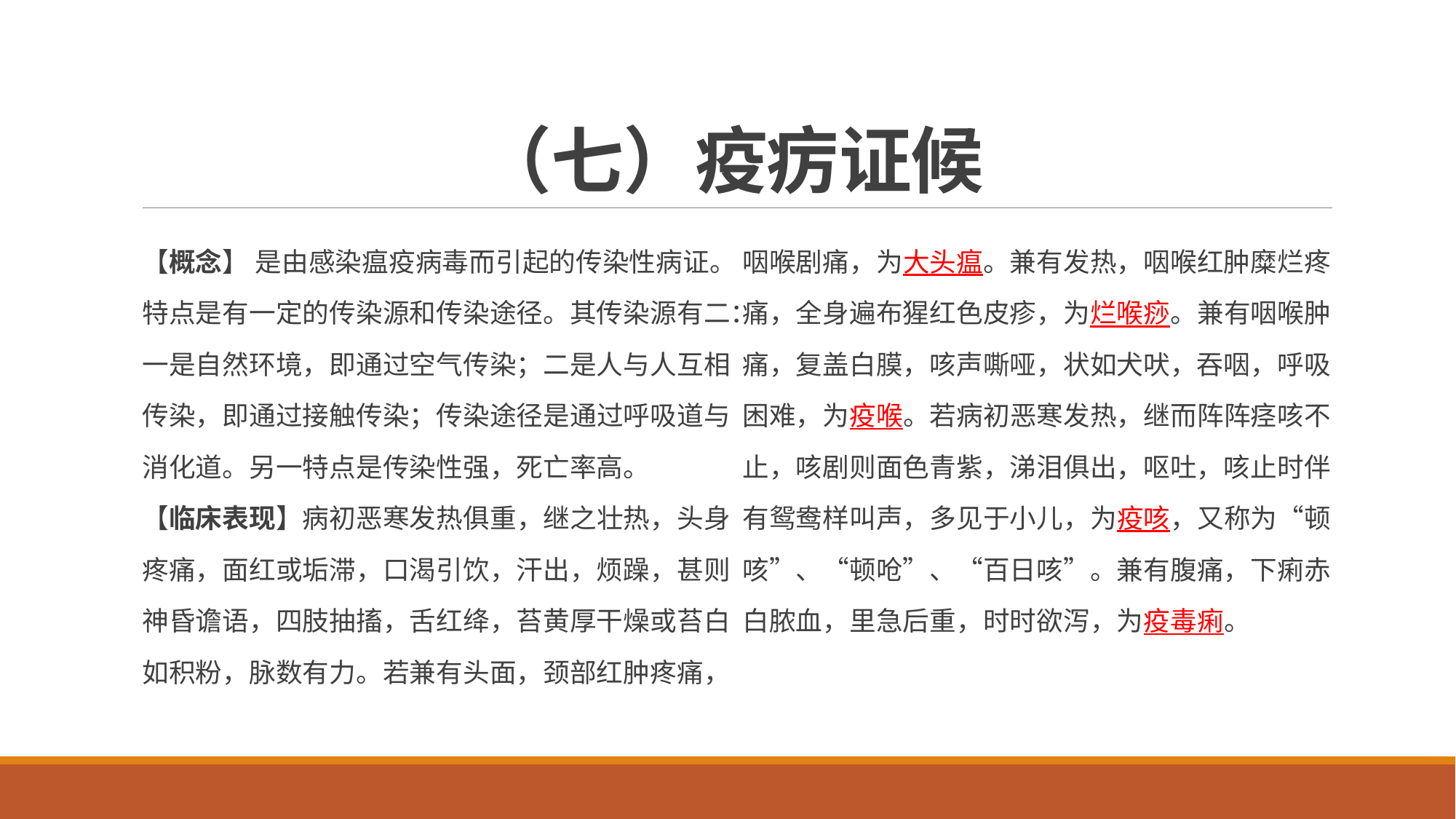

# （七）疫疠证候
【概念】 是由感染瘟疫病毒而引起的传染性病证。特点是有一定的传染源和传染途径。其传染源有二：一是自然环境，即通过空气传染；二是人与人互相传染，即通过接触传染；传染途径是通过呼吸道与消化道。另一特点是传染性强，死亡率高。
【临床表现】病初恶寒发热俱重，继之壮热，头身疼痛，面红或垢滞，口渴引饮，汗出，烦躁，甚则神昏谵语，四肢抽搐，舌红绛，苔黄厚干燥或苔白如积粉，脉数有力。若兼有头面，颈部红肿疼痛，咽喉剧痛，为大头瘟。兼有发热，咽喉红肿糜烂疼痛，全身遍布猩红色皮疹，为烂喉痧。兼有咽喉肿痛，复盖白膜，咳声嘶哑，状如犬吠，吞咽，呼吸困难，为疫喉。若病初恶寒发热，继而阵阵痉咳不止，咳剧则面色青紫，涕泪俱出，呕吐，咳止时伴有鸳鸯样叫声，多见于小儿，为疫咳，又称为“顿咳”、“顿呛”、“百日咳”。兼有腹痛，下痢赤白脓血，里急后重，时时欲泻，为疫毒痢。